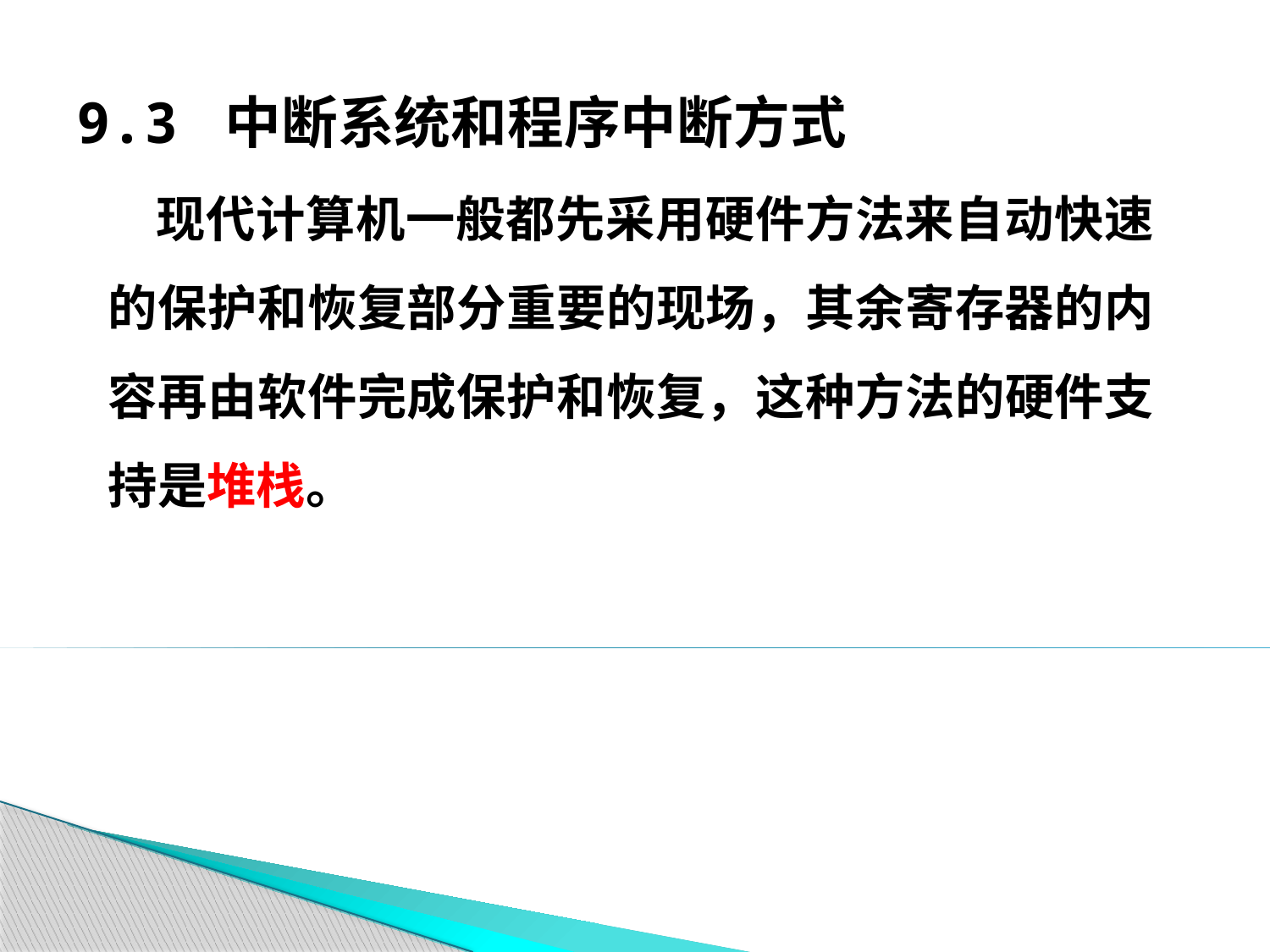

# 9.3 中断系统和程序中断方式

      现代计算机一般都先采用硬件方法来自动快速的保护和恢复部分重要的现场，其余寄存器的内容再由软件完成保护和恢复，这种方法的硬件支持是堆栈。